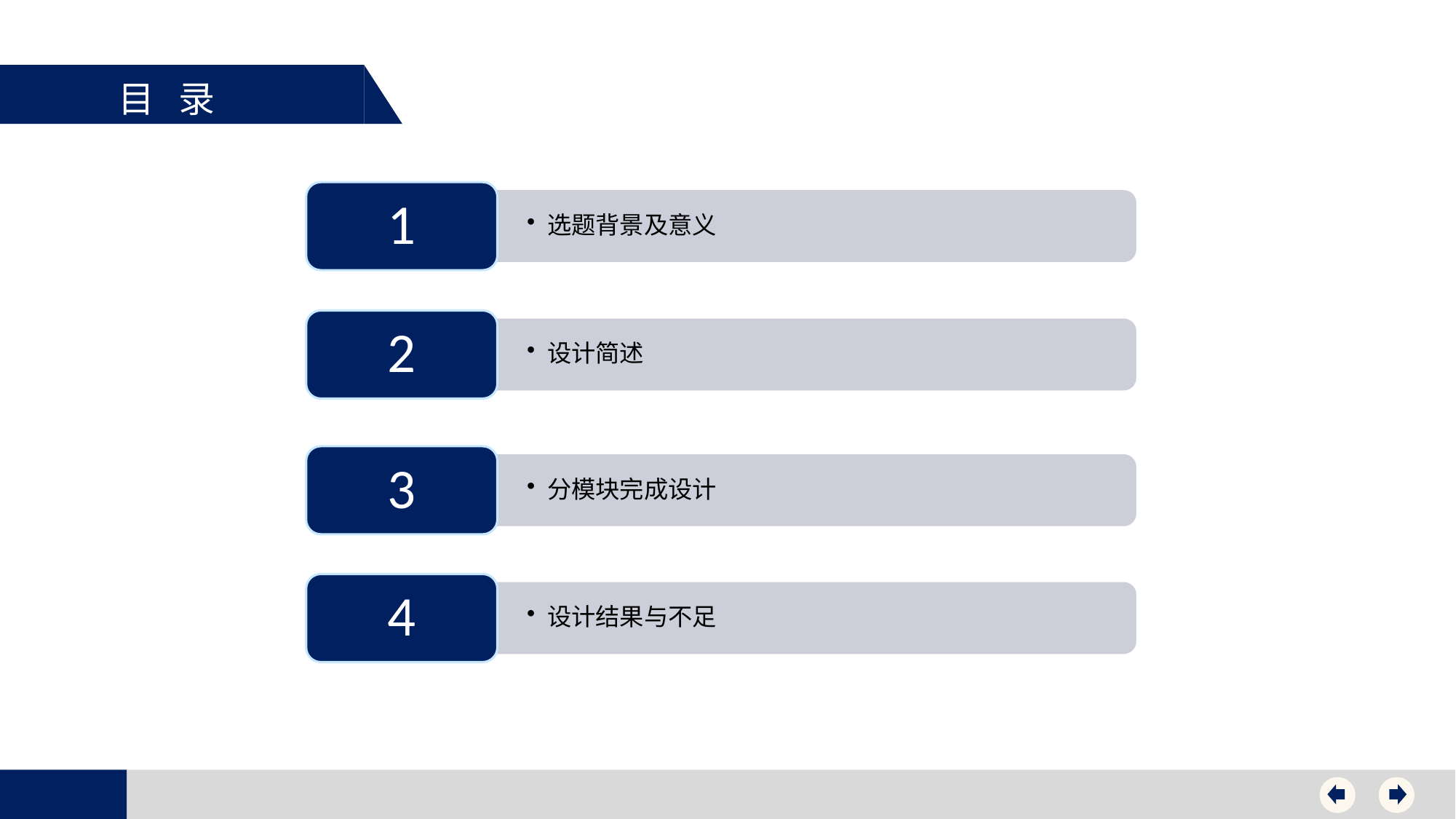

目   录
1
选题背景及意义
2
设计简述
3
分模块完成设计
4
设计结果与不足